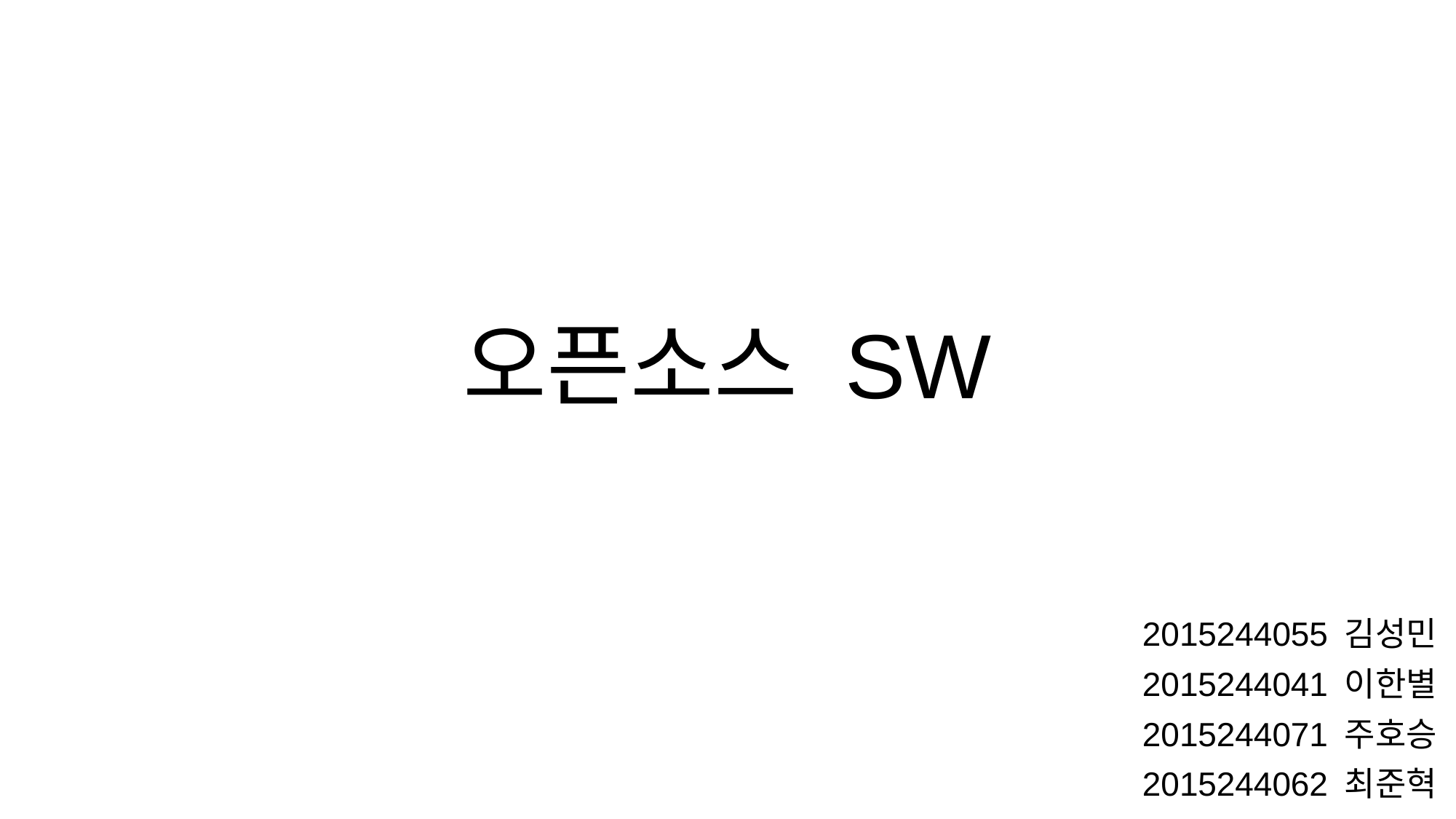

# 오픈소스 SW
2015244055 김성민
2015244041 이한별
2015244071 주호승
2015244062 최준혁